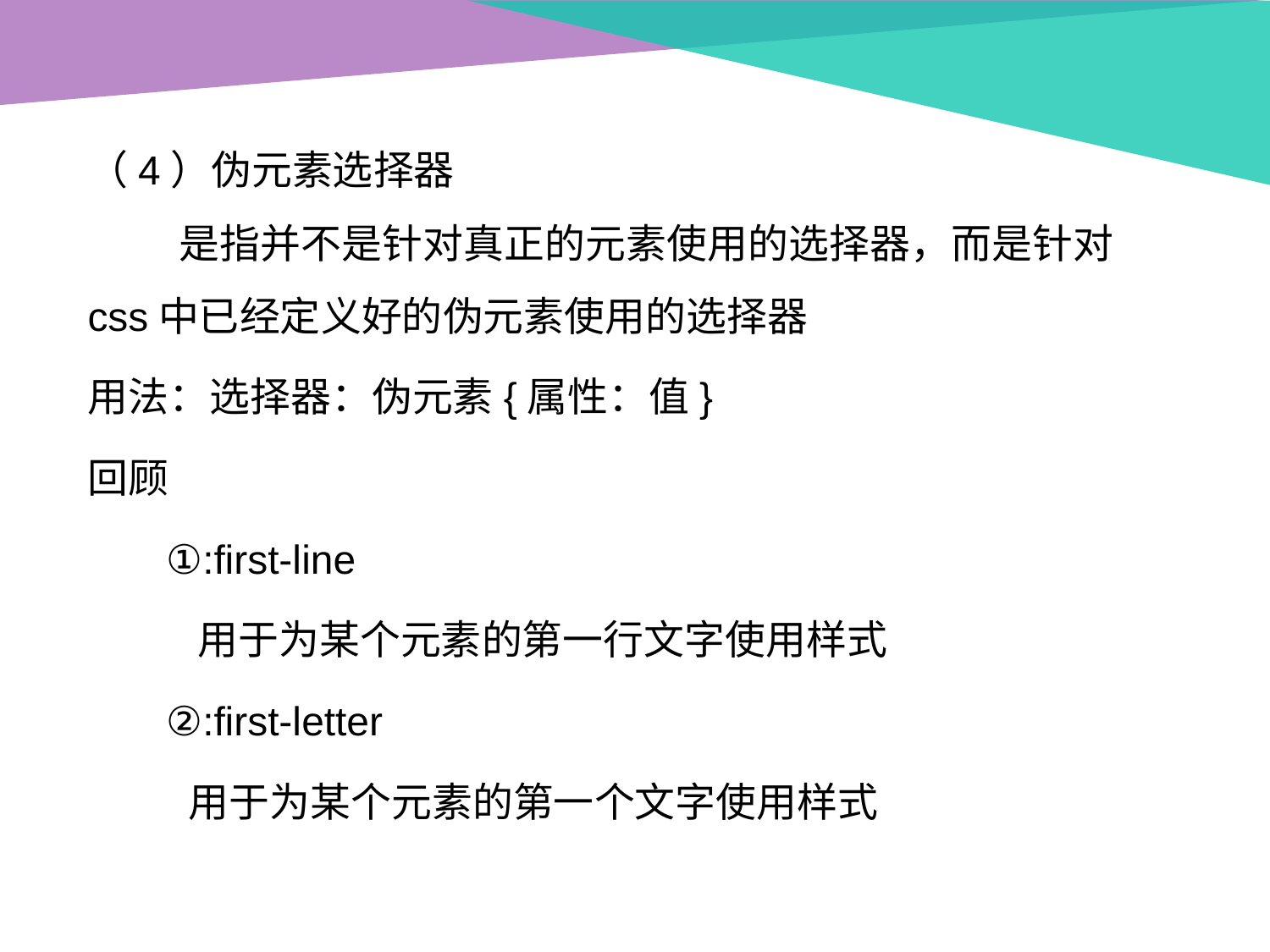

（4）伪元素选择器
         是指并不是针对真正的元素使用的选择器，而是针对css中已经定义好的伪元素使用的选择器
用法：选择器：伪元素{属性：值}
回顾
       ①:first-line
           用于为某个元素的第一行文字使用样式
       ②:first-letter
          用于为某个元素的第一个文字使用样式